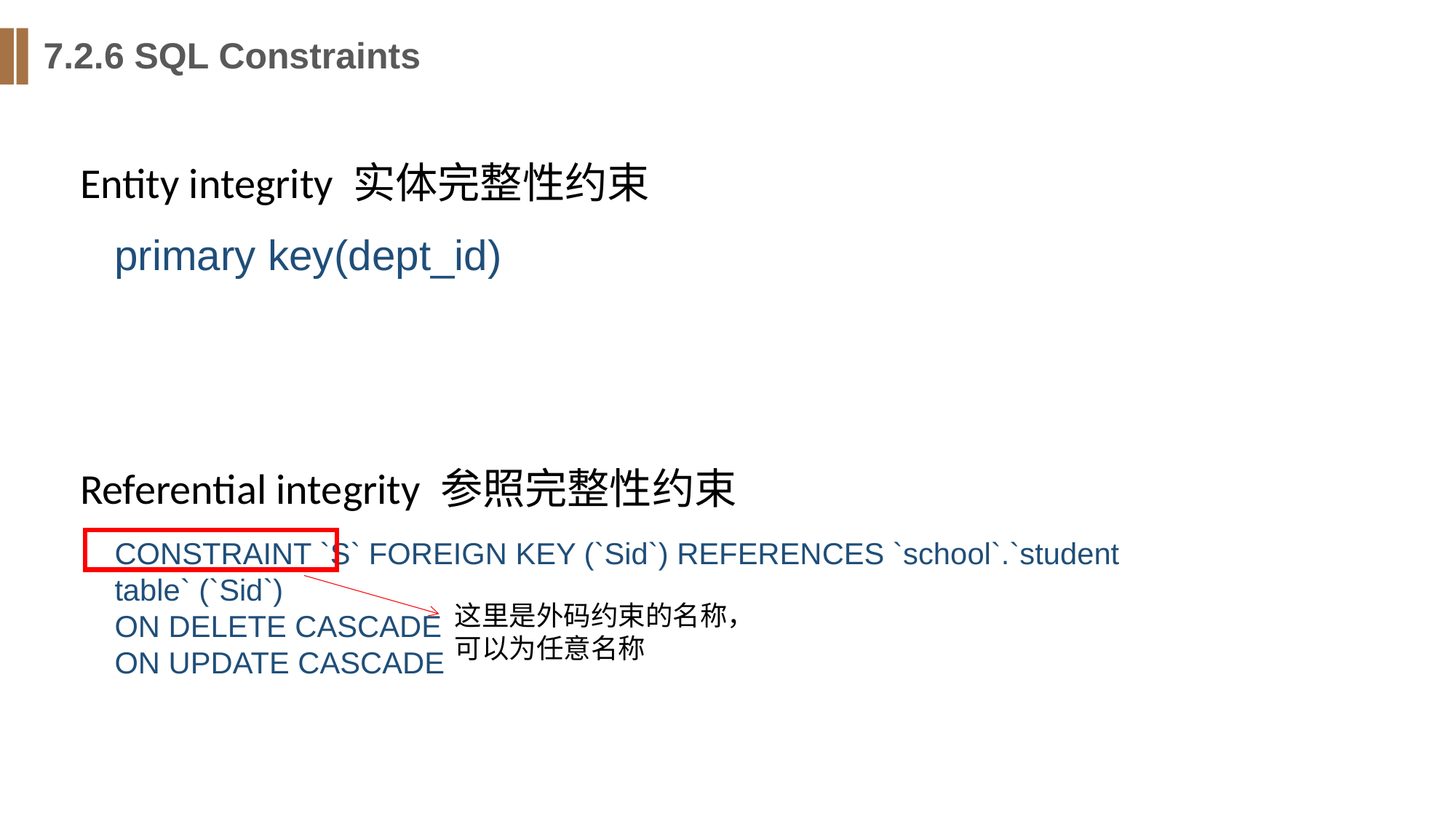

7.2.6 SQL Constraints

Entity integrity 实体完整性约束

Referential integrity 参照完整性约束

primary key(dept_id)
CONSTRAINT `S` FOREIGN KEY (`Sid`) REFERENCES `school`.`student table` (`Sid`)
ON DELETE CASCADE
ON UPDATE CASCADE

这里是外码约束的名称，可以为任意名称